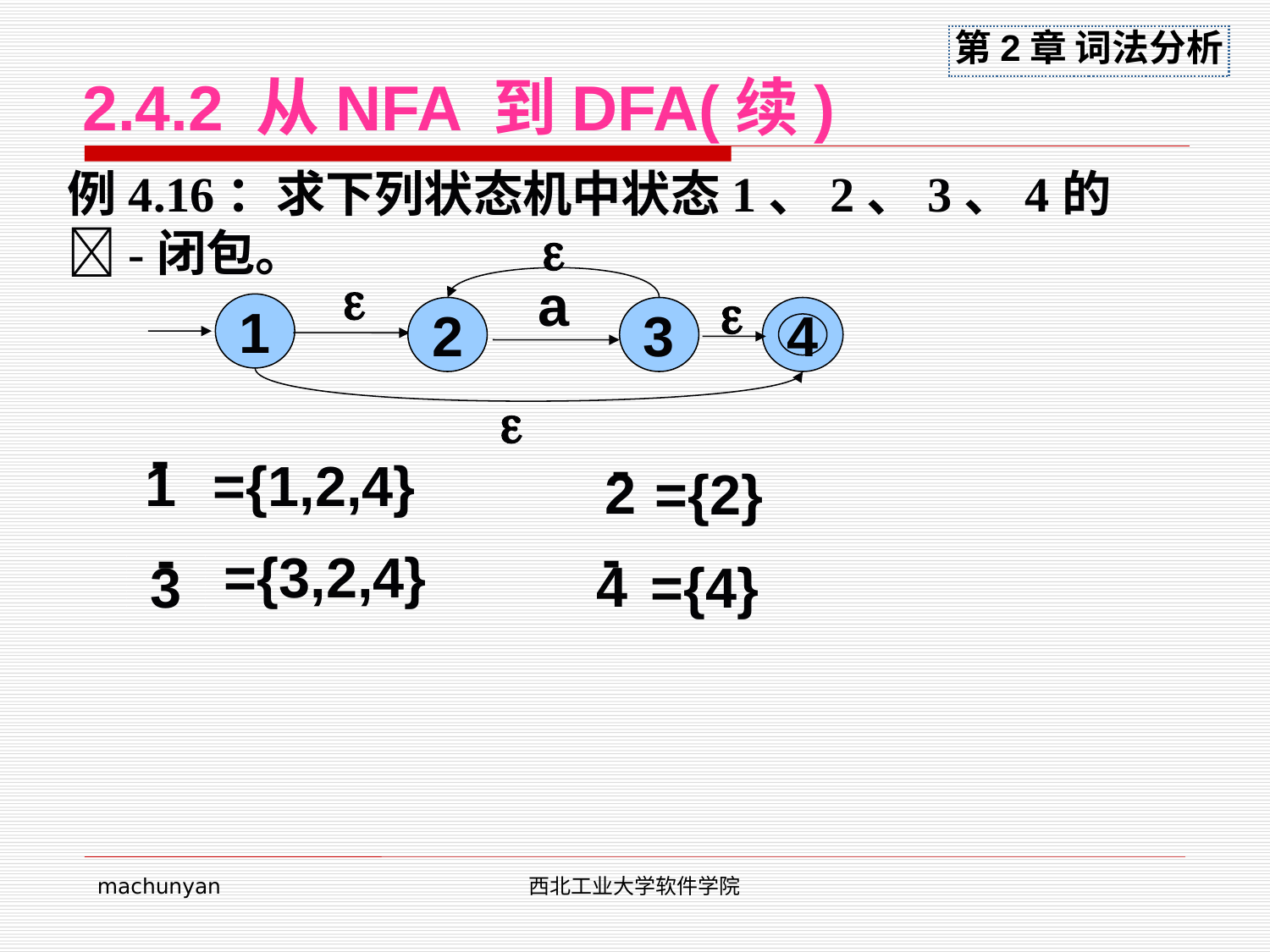

# 2.4.2 从NFA 到DFA(续)
例4.16：求下列状态机中状态1、2、3、4的ε-闭包。
ε
ε
a
1
ε
2
3

4

ε
={1,2,4}
-
1
={2}
-
2
-
4
-
3
={4}
={3,2,4}
machunyan

西北工业大学软件学院
87